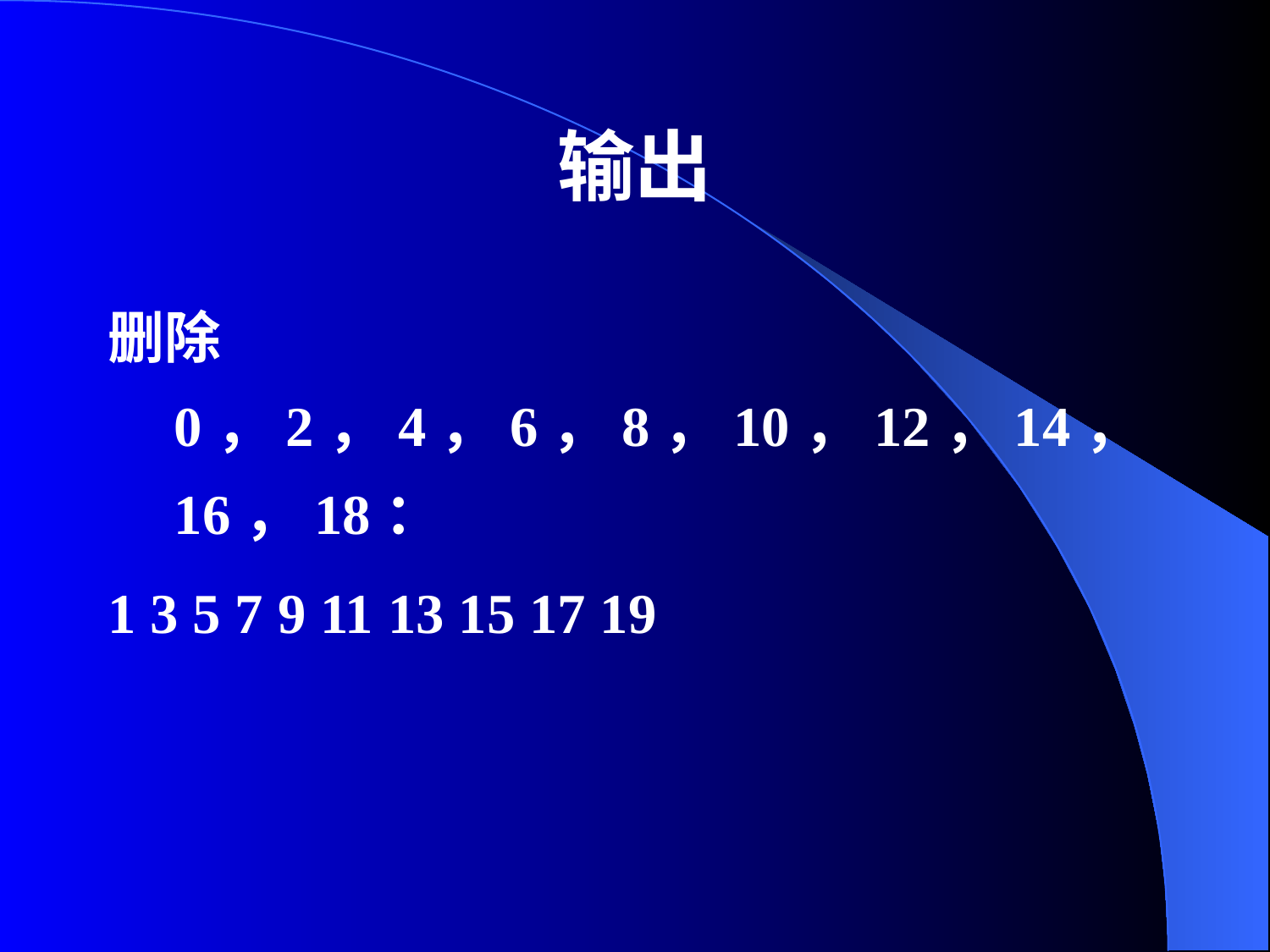

# 输出
删除0，2，4，6，8，10，12，14，16，18：
1 3 5 7 9 11 13 15 17 19